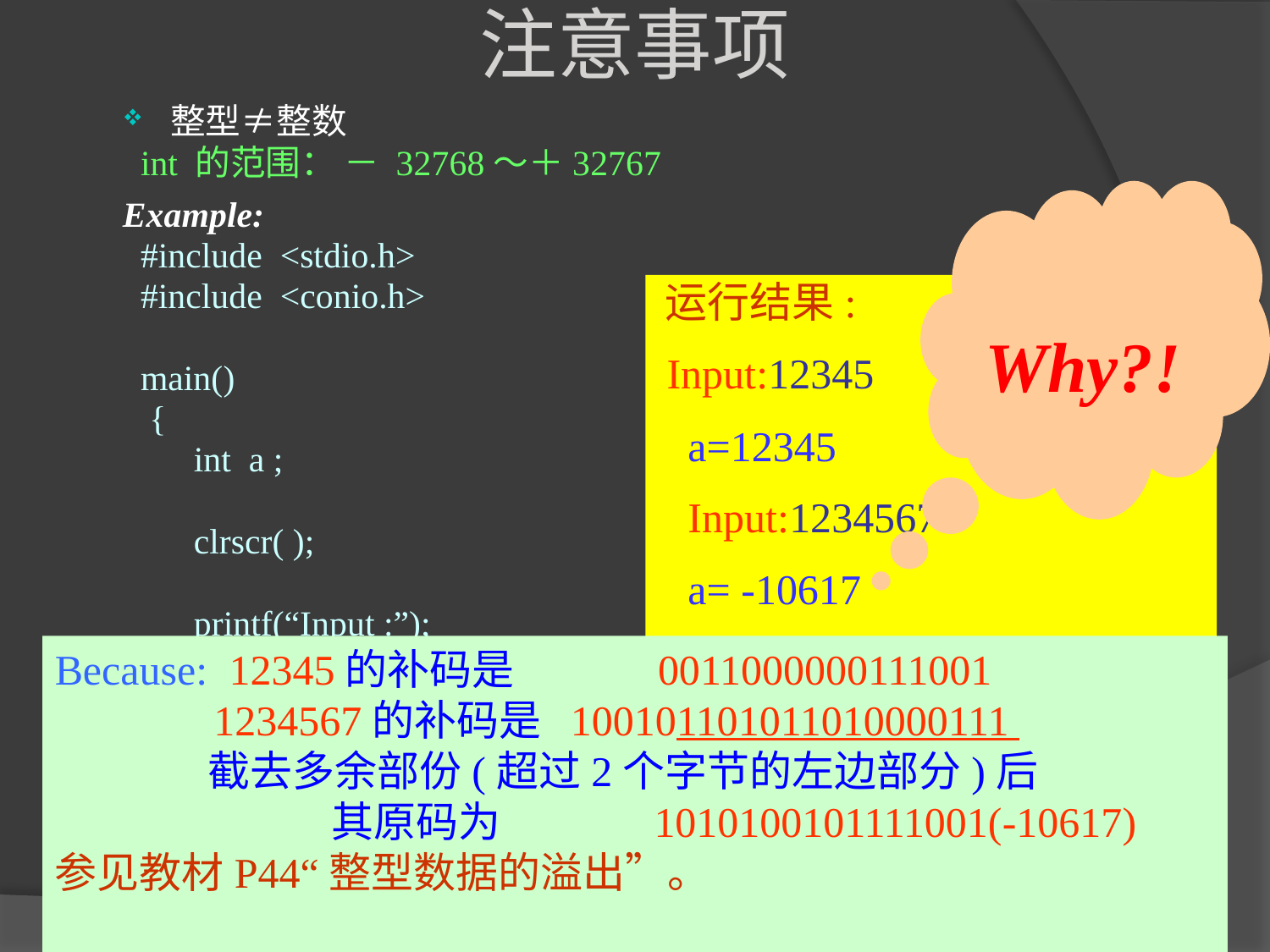

注意事项
整型≠整数
  int 的范围： － 32768～＋32767
Example:
  #include  <stdio.h>
  #include  <conio.h>

  main()
   {
        int  a ;

        clrscr( );

        printf(“Input :”);
        scanf(“%d”,&a);

        printf(“a=%d\n”,a);
   }

Why?!
 运行结果:
  Input:12345
    a=12345
    Input:1234567
    a= -10617
Because:  12345的补码是              0011000000111001
               1234567的补码是  100101101011010000111
               截去多余部份(超过2个字节的左边部分)后
                            其原码为               1010100101111001(-10617)
参见教材P44“整型数据的溢出”。